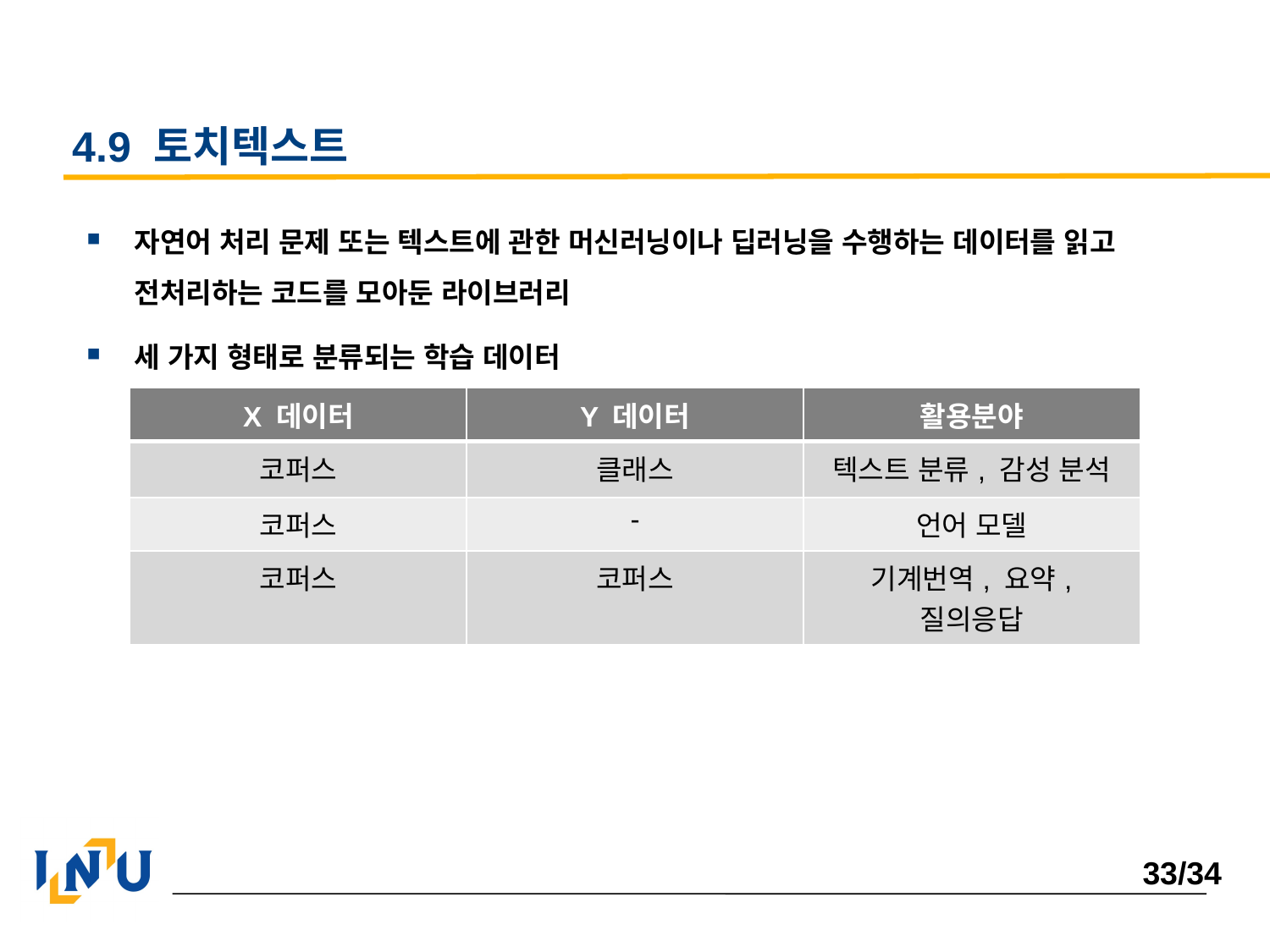

# 4.9 토치텍스트
자연어 처리 문제 또는 텍스트에 관한 머신러닝이나 딥러닝을 수행하는 데이터를 읽고 전처리하는 코드를 모아둔 라이브러리
세 가지 형태로 분류되는 학습 데이터
| X 데이터 | Y 데이터 | 활용분야 |
| --- | --- | --- |
| 코퍼스 | 클래스 | 텍스트 분류, 감성 분석 |
| 코퍼스 | - | 언어 모델 |
| 코퍼스 | 코퍼스 | 기계번역, 요약, 질의응답 |